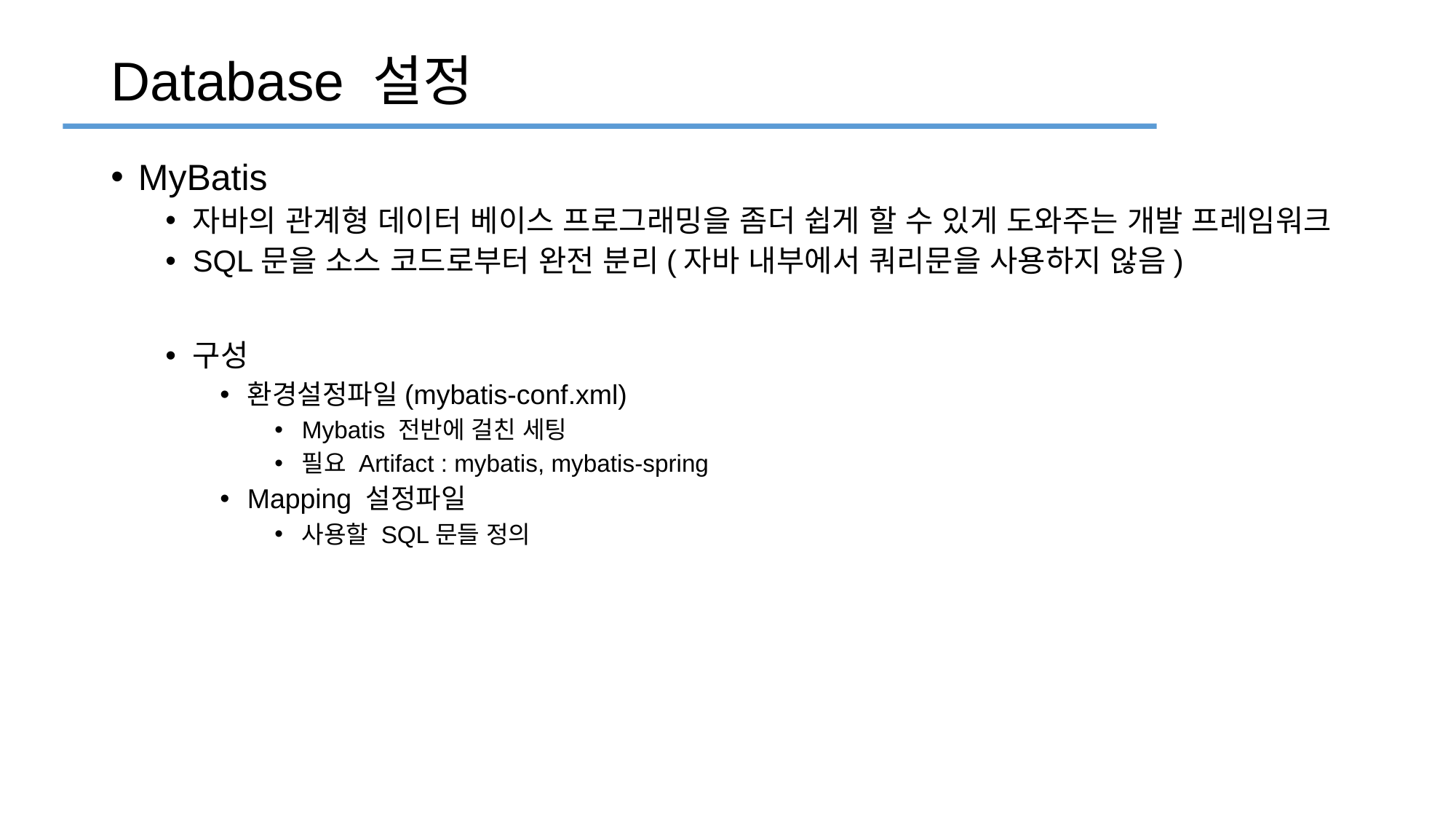

# Database 설정
MyBatis
자바의 관계형 데이터 베이스 프로그래밍을 좀더 쉽게 할 수 있게 도와주는 개발 프레임워크
SQL문을 소스 코드로부터 완전 분리(자바 내부에서 쿼리문을 사용하지 않음)

구성
환경설정파일(mybatis-conf.xml)
Mybatis 전반에 걸친 세팅
필요 Artifact : mybatis, mybatis-spring
Mapping 설정파일
사용할 SQL문들 정의